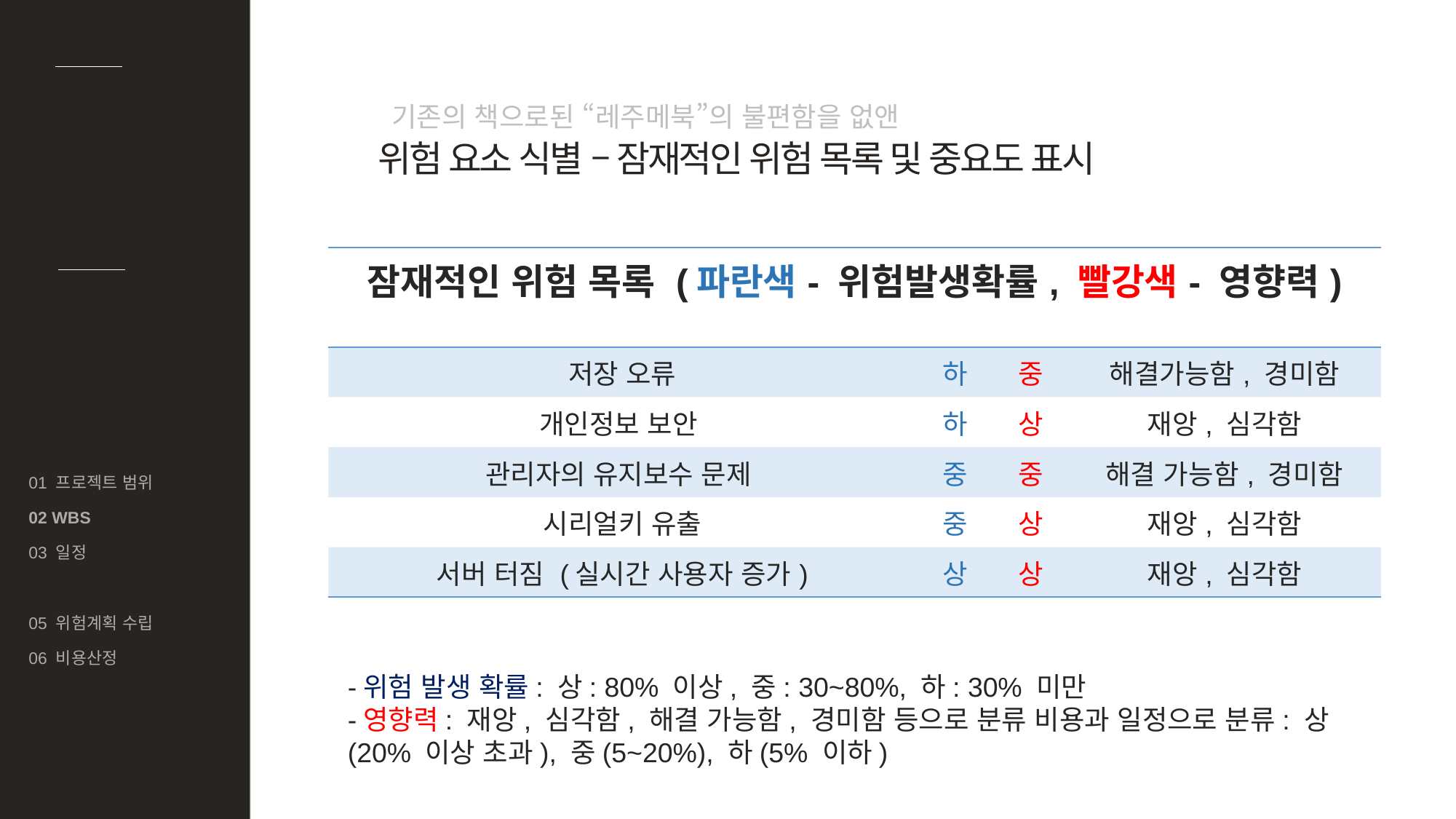

#
기존의 책으로된 “레주메북”의 불편함을 없앤
03
계획서
작성
위험 요소 식별 – 잠재적인 위험 목록 및 중요도 표시
| 잠재적인 위험 목록 (파란색- 위험발생확률, 빨강색- 영향력) |  |  |  |
| --- | --- | --- | --- |
| 저장 오류 | 하 | 중 | 해결가능함, 경미함 |
| 개인정보 보안 | 하 | 상 | 재앙, 심각함 |
| 관리자의 유지보수 문제 | 중 | 중 | 해결 가능함, 경미함 |
| 시리얼키 유출 | 중 | 상 | 재앙, 심각함 |
| 서버 터짐 (실시간 사용자 증가) | 상 | 상 | 재앙, 심각함 |
01 프로젝트 범위
02 WBS
03 일정
 04 위험요소 식별
05 위험계획 수립
06 비용산정

-위험 발생 확률: 상: 80% 이상, 중: 30~80%, 하: 30% 미만
-영향력: 재앙, 심각함, 해결 가능함, 경미함 등으로 분류 비용과 일정으로 분류: 상(20% 이상 초과), 중(5~20%), 하(5% 이하)